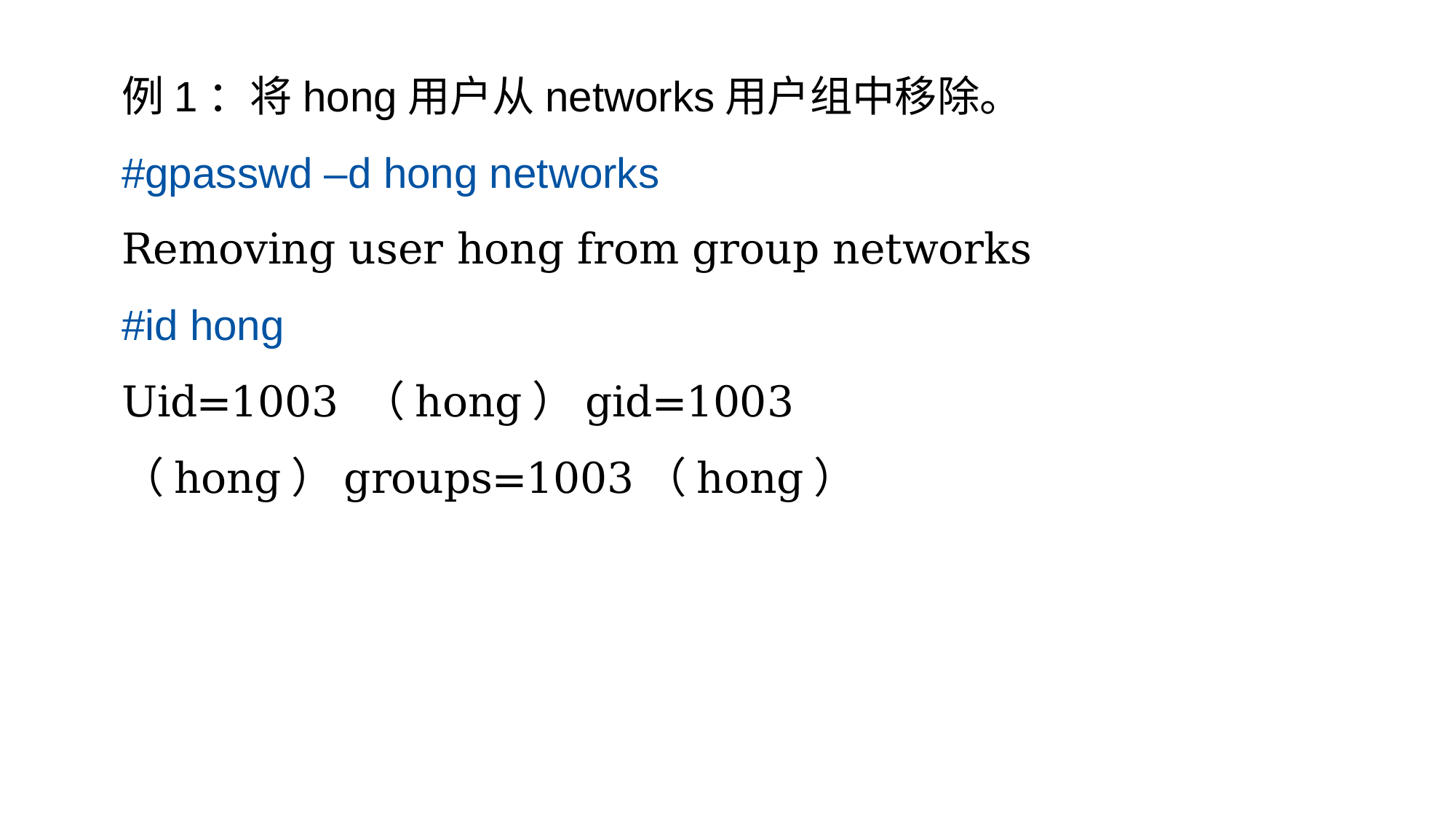

例1：将hong用户从networks用户组中移除。
#gpasswd –d hong networks
Removing user hong from group networks
#id hong
Uid=1003 （hong）gid=1003 （hong）groups=1003（hong）